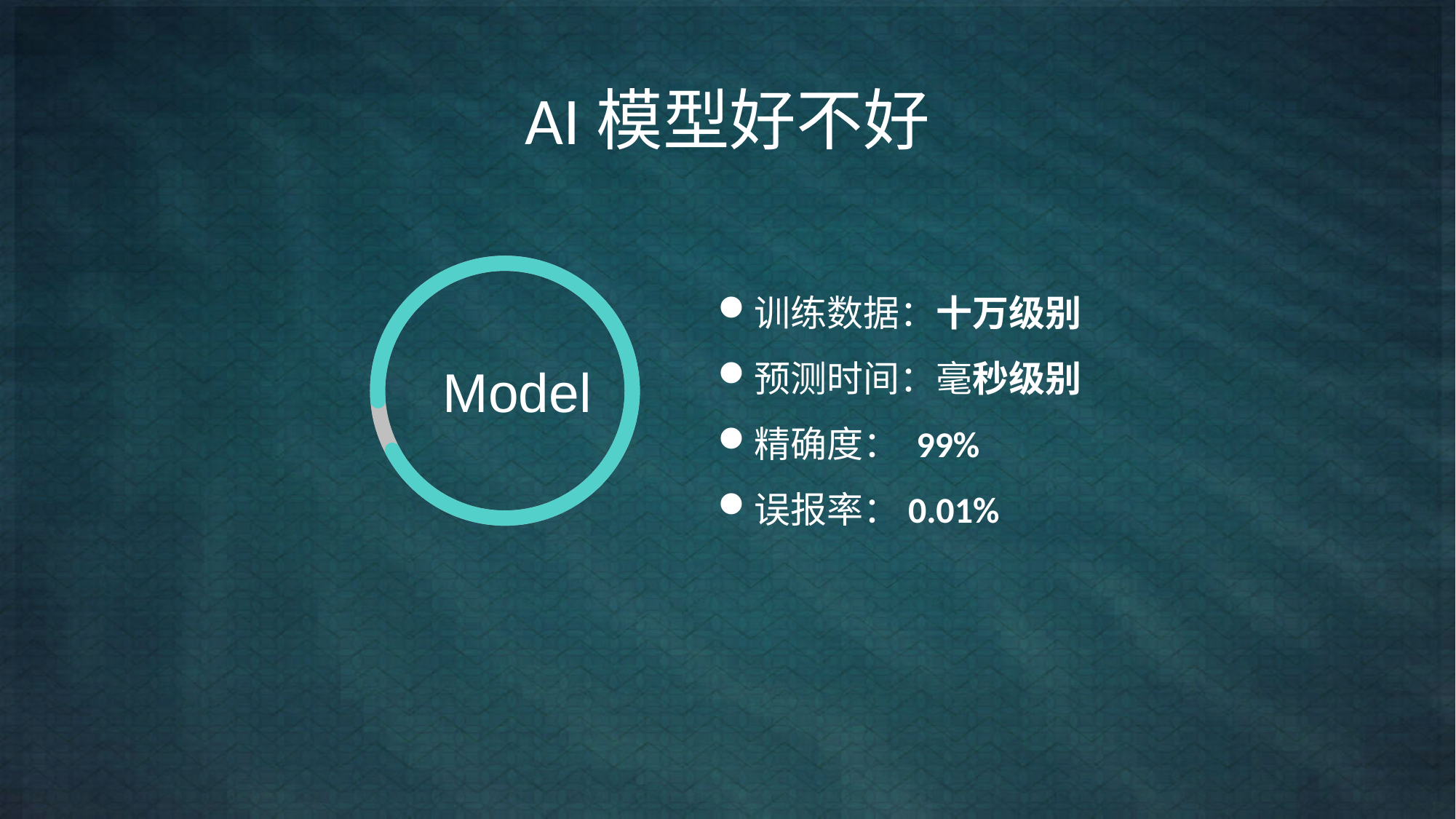

# AI模型好不好

训练数据：十万级别
预测时间：毫秒级别
精确度： 99%
误报率：0.01%
Model